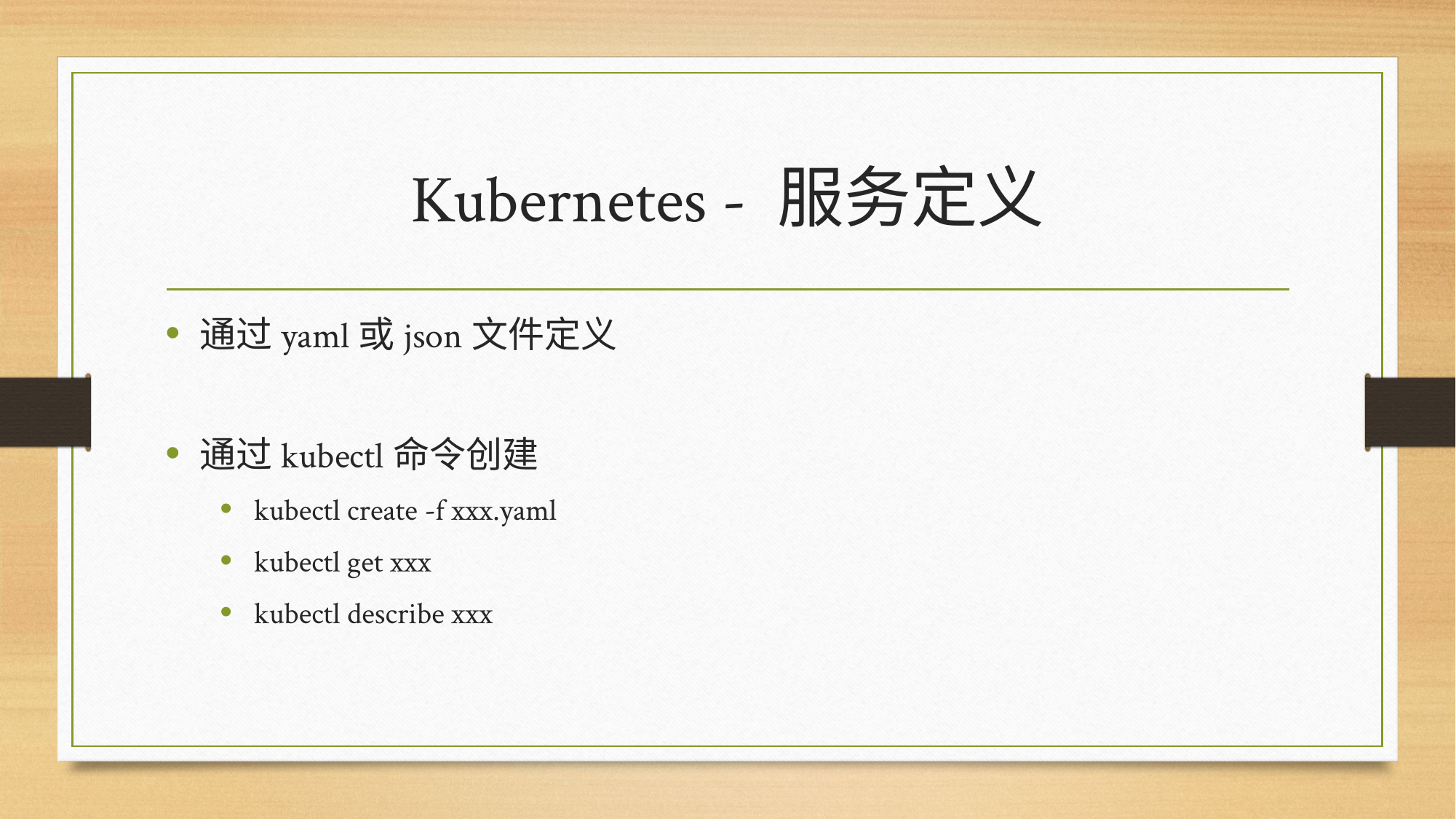

# Kubernetes - 服务定义
通过yaml或json文件定义

通过kubectl命令创建
kubectl create -f xxx.yaml
kubectl get xxx
kubectl describe xxx